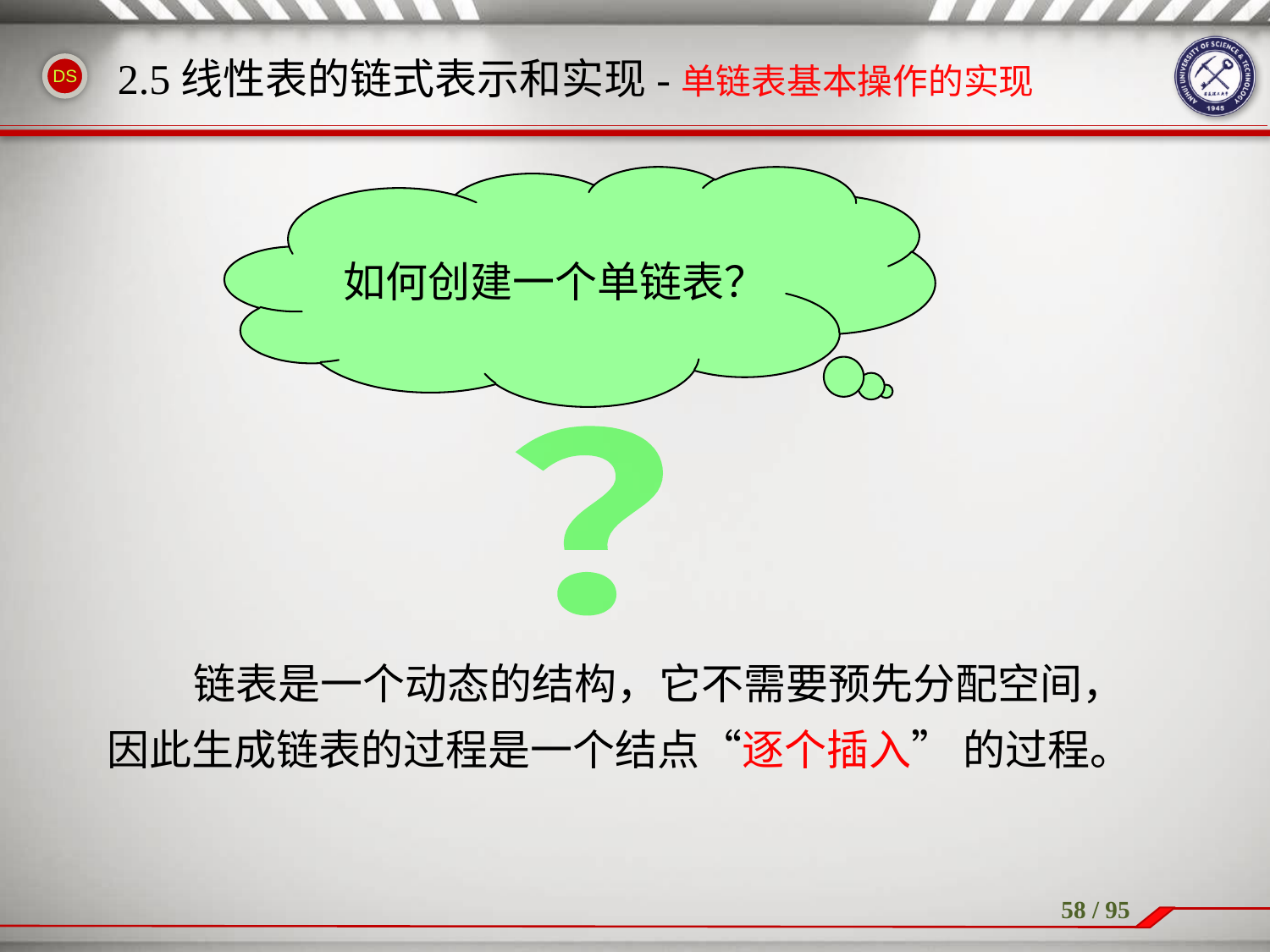

# 2.5线性表的链式表示和实现-单链表基本操作的实现

如何创建一个单链表？
？
        链表是一个动态的结构，它不需要预先分配空间，因此生成链表的过程是一个结点“逐个插入” 的过程。